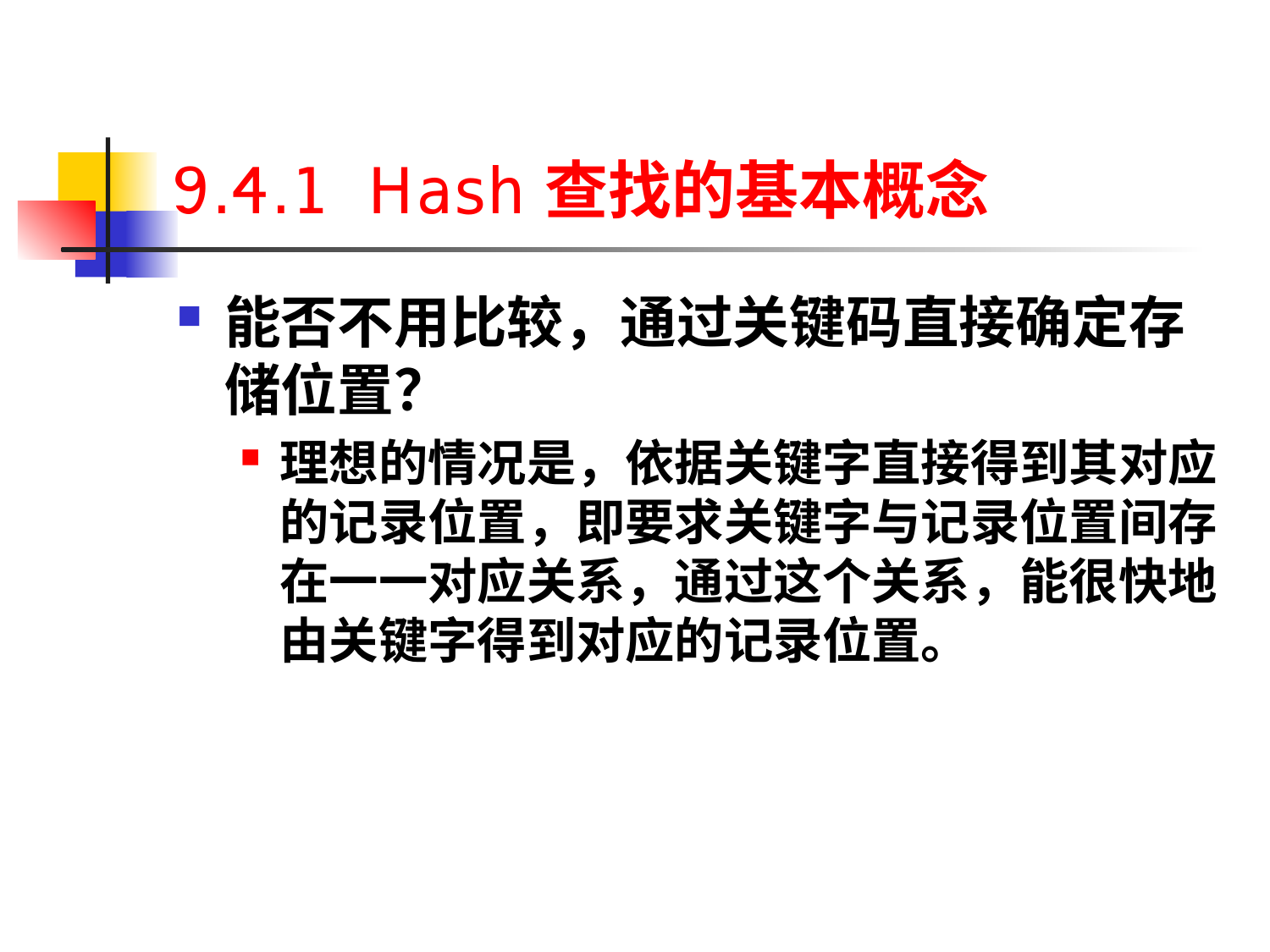

# 9.4.1  Hash查找的基本概念
能否不用比较，通过关键码直接确定存储位置？
理想的情况是，依据关键字直接得到其对应的记录位置，即要求关键字与记录位置间存在一一对应关系，通过这个关系，能很快地由关键字得到对应的记录位置。